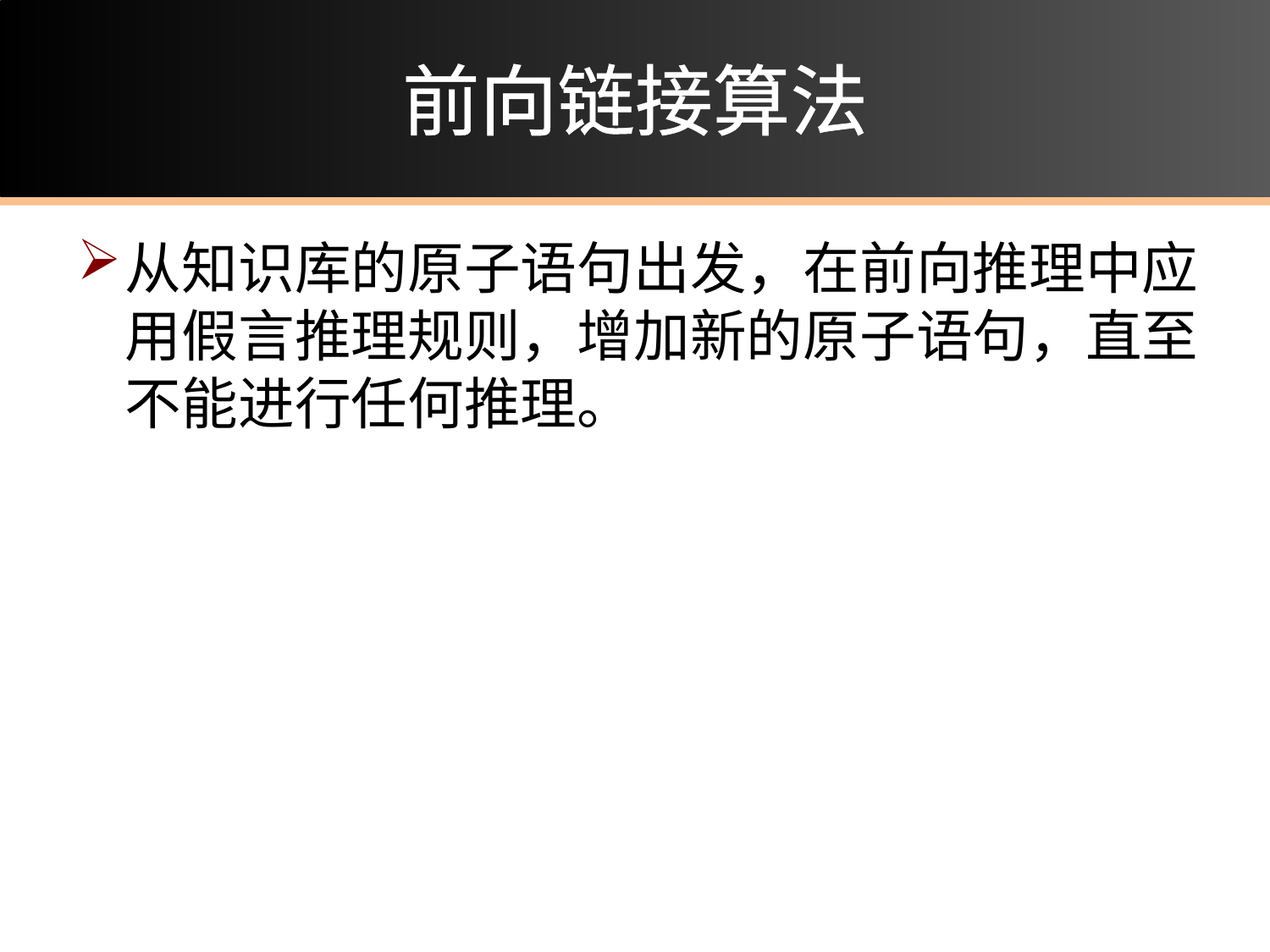

# 前向链接算法
从知识库的原子语句出发，在前向推理中应用假言推理规则，增加新的原子语句，直至不能进行任何推理。